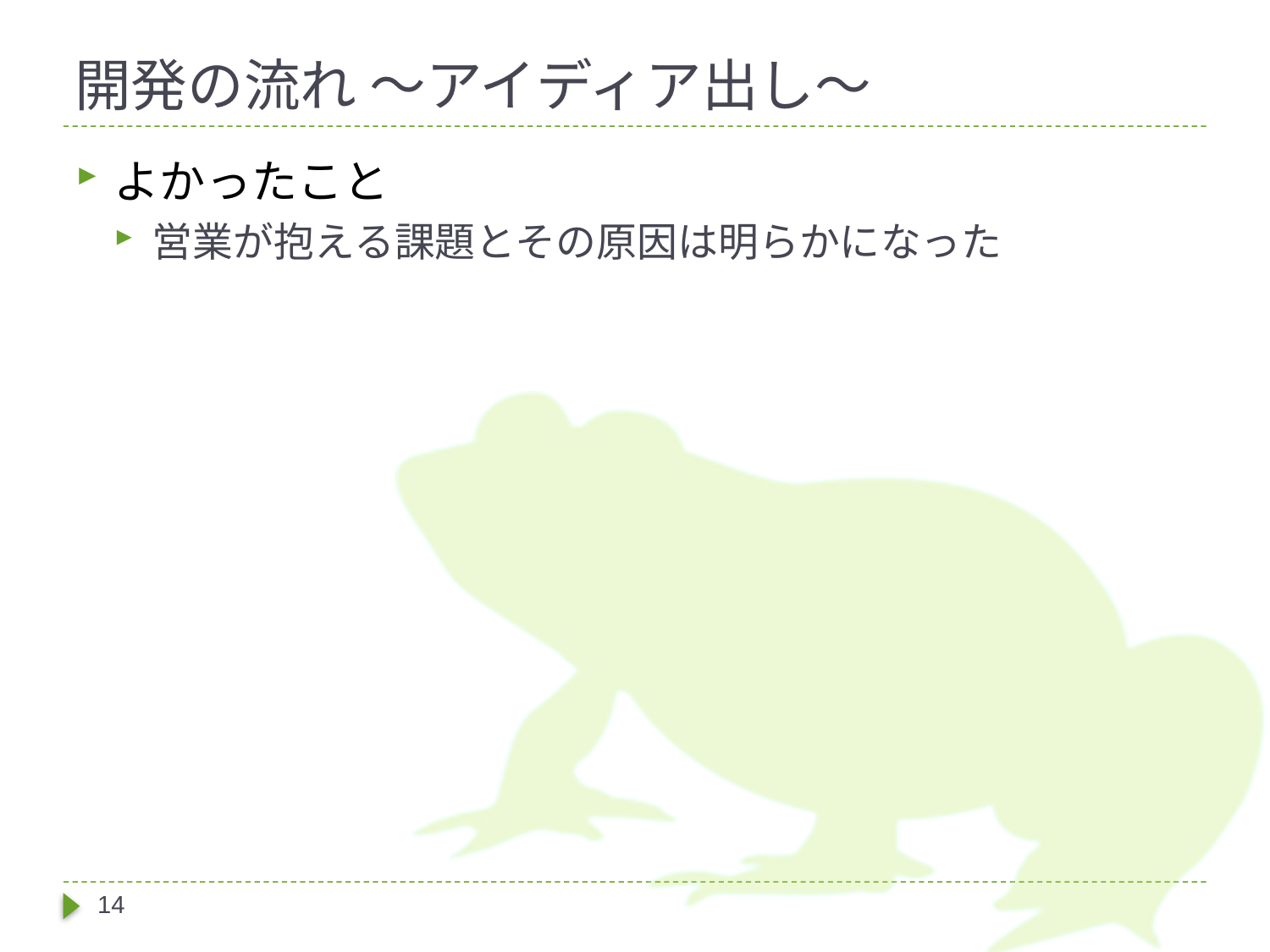

# 開発の流れ ～アイディア出し～
よかったこと
営業が抱える課題とその原因は明らかになった
14